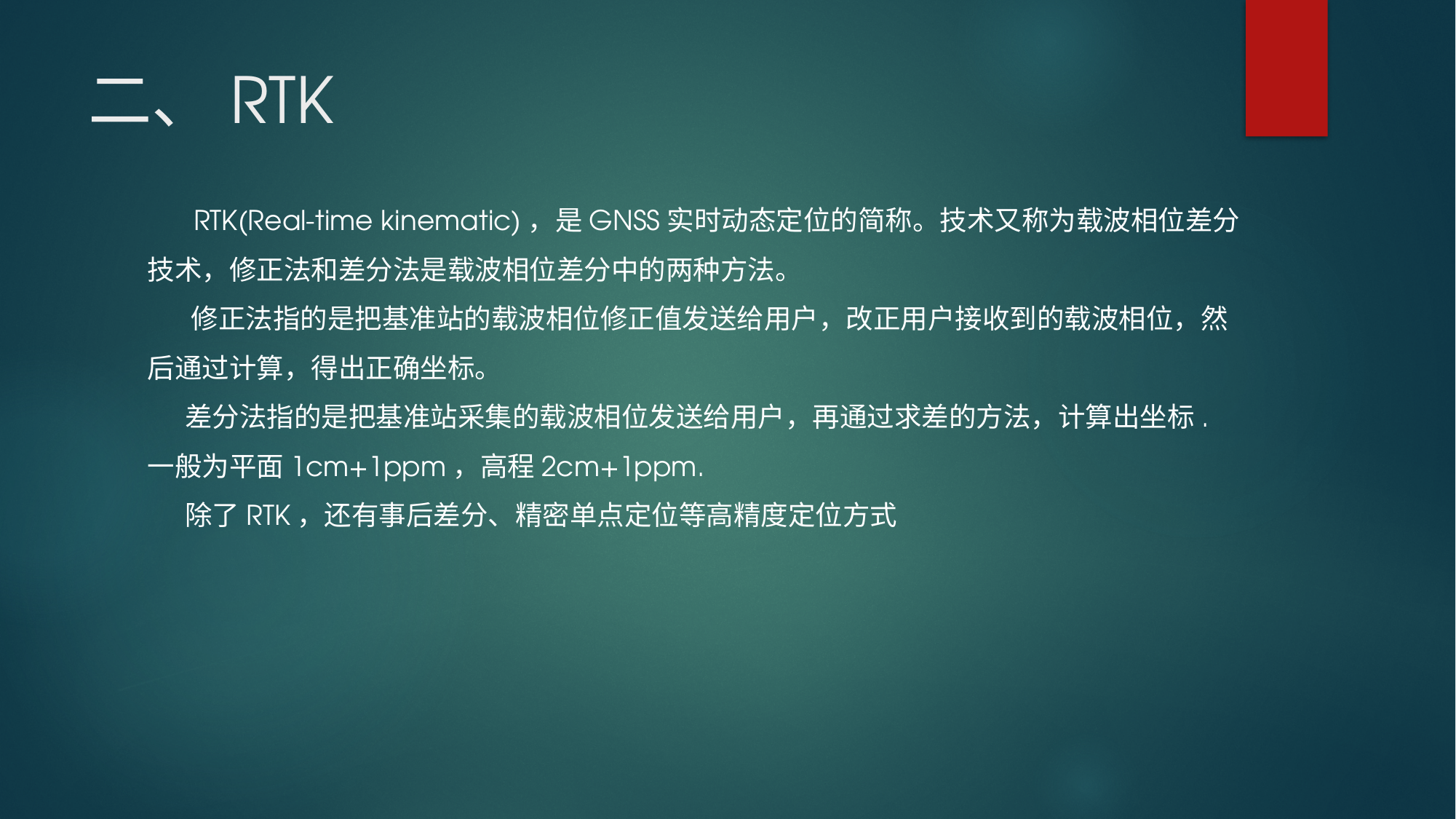

# 二、RTK
      RTK(Real-time kinematic)，是GNSS实时动态定位的简称。技术又称为载波相位差分技术，修正法和差分法是载波相位差分中的两种方法。
      修正法指的是把基准站的载波相位修正值发送给用户，改正用户接收到的载波相位，然后通过计算，得出正确坐标。
     差分法指的是把基准站采集的载波相位发送给用户，再通过求差的方法，计算出坐标.
一般为平面1cm+1ppm，高程2cm+1ppm.
     除了RTK，还有事后差分、精密单点定位等高精度定位方式